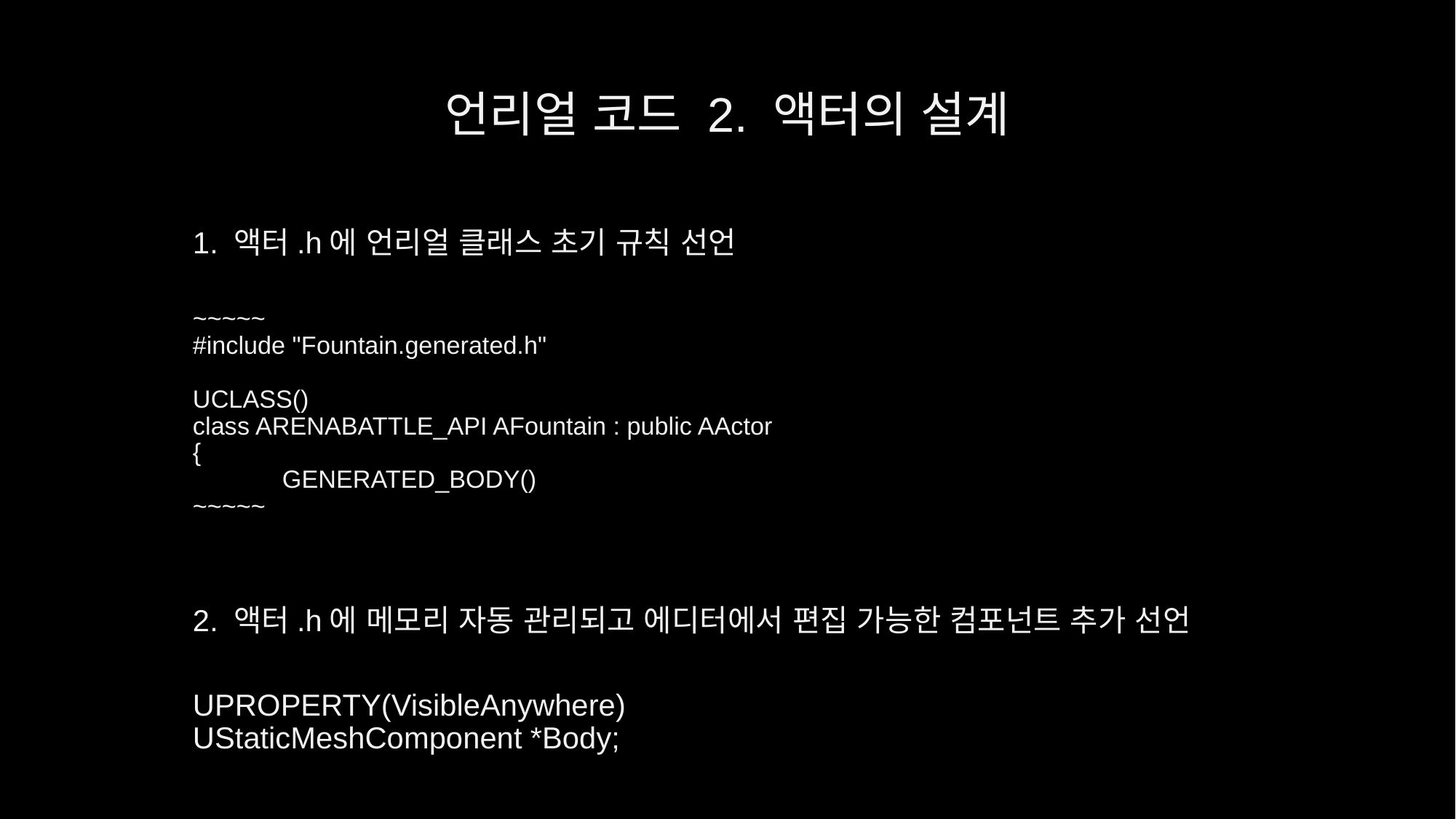

# 언리얼 코드 2. 액터의 설계
1. 액터.h에 언리얼 클래스 초기 규칙 선언
~~~~~
#include "Fountain.generated.h"

UCLASS()
class ARENABATTLE_API AFountain : public AActor
{
	GENERATED_BODY()
~~~~~
2. 액터.h에 메모리 자동 관리되고 에디터에서 편집 가능한 컴포넌트 추가 선언
UPROPERTY(VisibleAnywhere)
UStaticMeshComponent *Body;